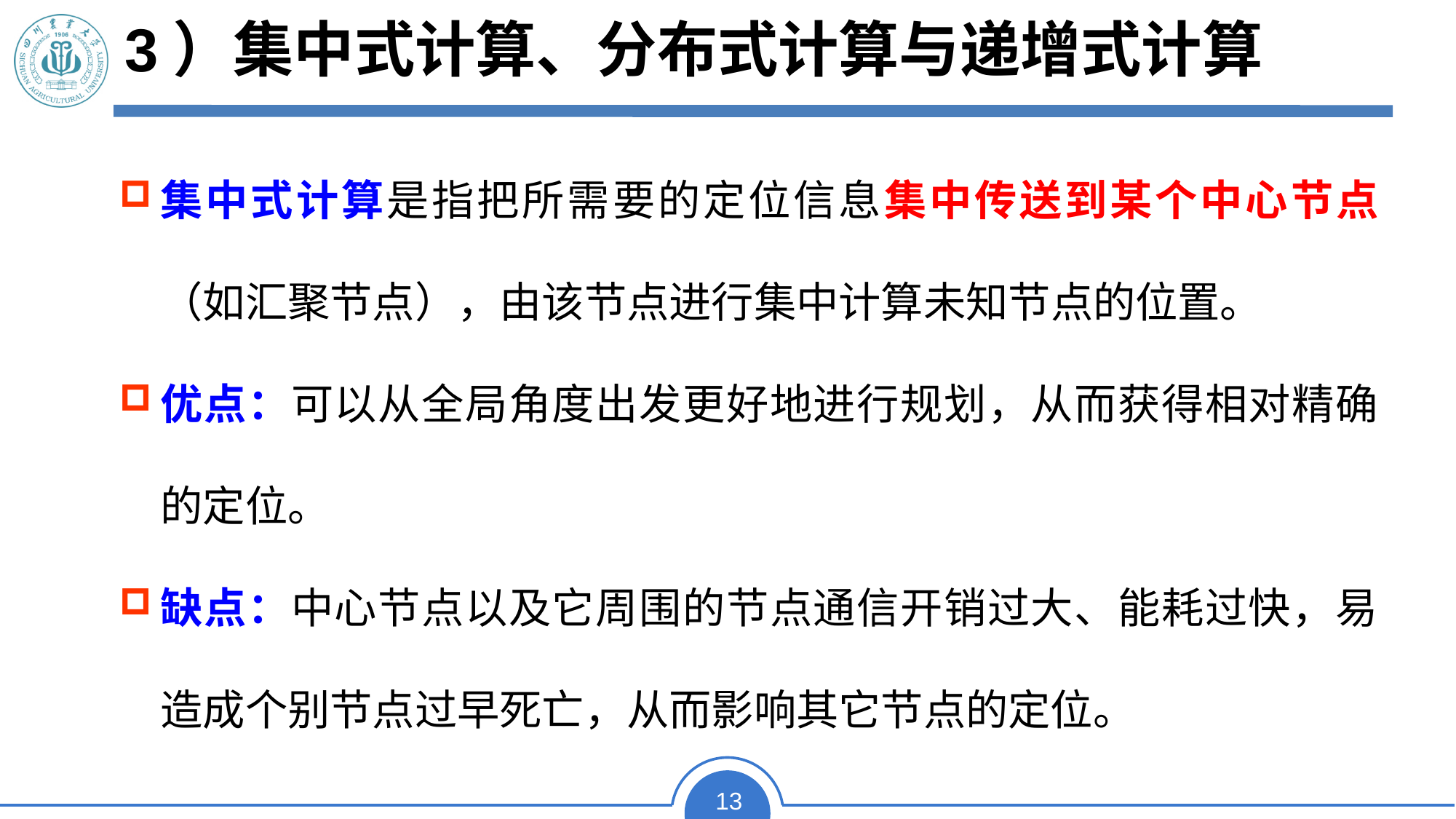

# 3）集中式计算、分布式计算与递增式计算
集中式计算是指把所需要的定位信息集中传送到某个中心节点（如汇聚节点），由该节点进行集中计算未知节点的位置。
优点：可以从全局角度出发更好地进行规划，从而获得相对精确的定位。
缺点：中心节点以及它周围的节点通信开销过大、能耗过快，易造成个别节点过早死亡，从而影响其它节点的定位。